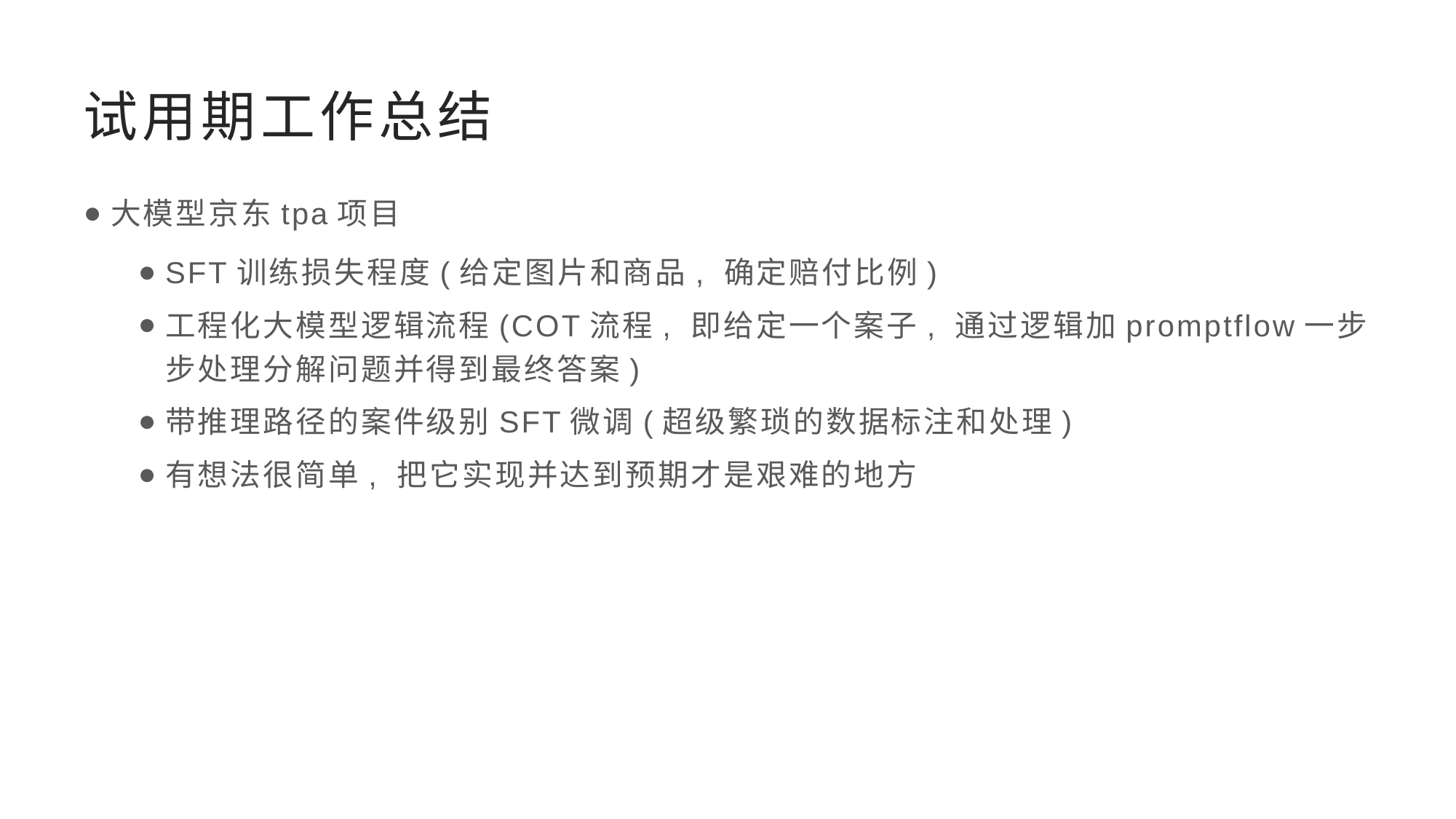

# 试用期工作总结
大模型京东tpa项目
SFT训练损失程度(给定图片和商品, 确定赔付比例)
工程化大模型逻辑流程(COT流程, 即给定一个案子, 通过逻辑加promptflow一步步处理分解问题并得到最终答案)
带推理路径的案件级别SFT微调(超级繁琐的数据标注和处理)
有想法很简单, 把它实现并达到预期才是艰难的地方